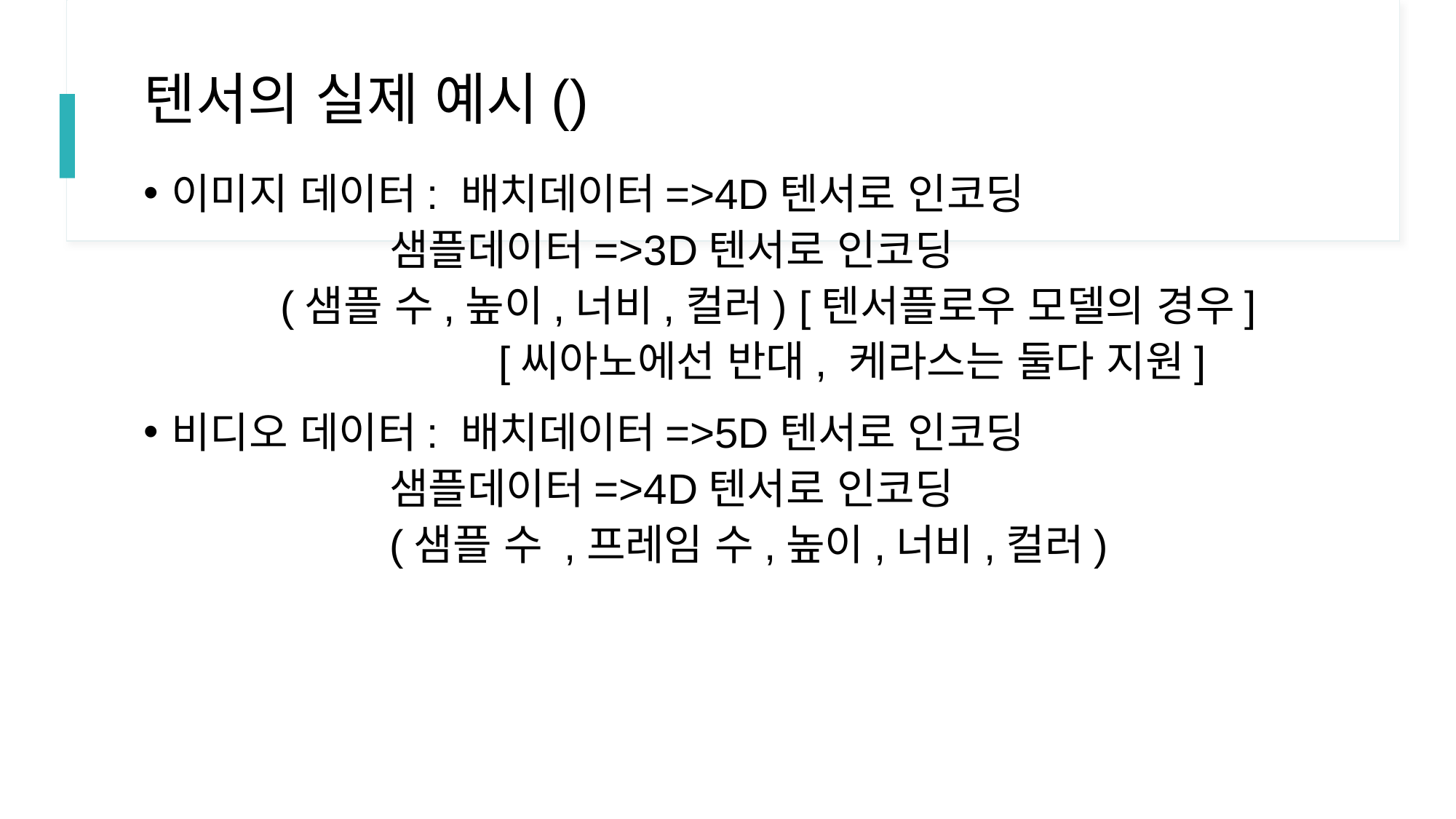

# 텐서의 실제 예시()
이미지 데이터: 배치데이터=>4D텐서로 인코딩					샘플데이터=>3D텐서로 인코딩				(샘플 수,높이,너비,컬러) [텐서플로우 모델의 경우]  			[씨아노에선 반대, 케라스는 둘다 지원]
비디오 데이터: 배치데이터=>5D텐서로 인코딩					샘플데이터=>4D텐서로 인코딩					(샘플 수 ,프레임 수,높이,너비,컬러)